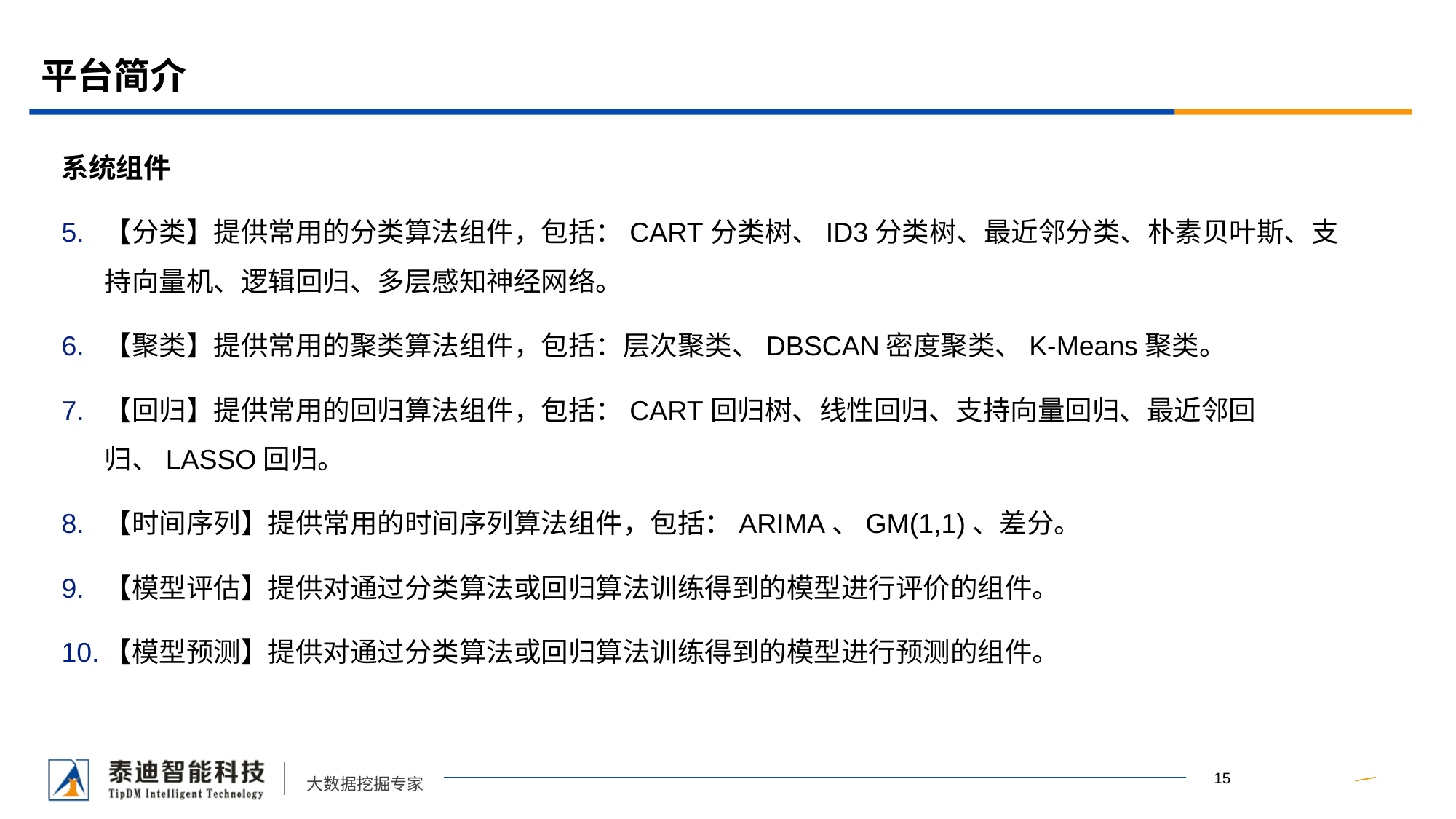

# 平台简介
系统组件
【分类】提供常用的分类算法组件，包括：CART分类树、ID3分类树、最近邻分类、朴素贝叶斯、支持向量机、逻辑回归、多层感知神经网络。
【聚类】提供常用的聚类算法组件，包括：层次聚类、DBSCAN密度聚类、K-Means聚类。
【回归】提供常用的回归算法组件，包括：CART回归树、线性回归、支持向量回归、最近邻回归、LASSO回归。
【时间序列】提供常用的时间序列算法组件，包括：ARIMA、GM(1,1)、差分。
【模型评估】提供对通过分类算法或回归算法训练得到的模型进行评价的组件。
【模型预测】提供对通过分类算法或回归算法训练得到的模型进行预测的组件。